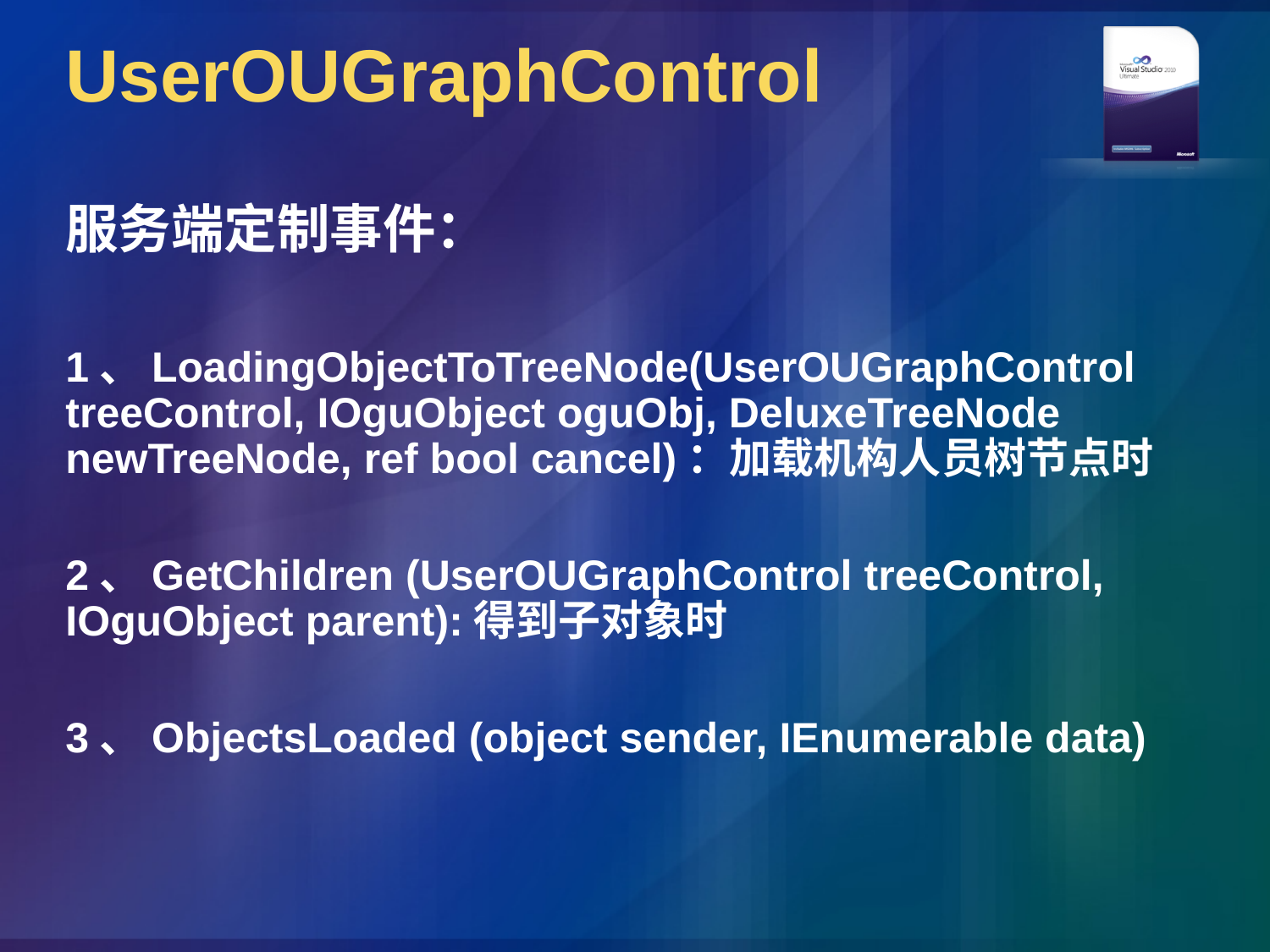

# UserOUGraphControl
服务端定制事件：

1、LoadingObjectToTreeNode(UserOUGraphControl treeControl, IOguObject oguObj, DeluxeTreeNode newTreeNode, ref bool cancel)：加载机构人员树节点时

2、GetChildren (UserOUGraphControl treeControl, IOguObject parent):得到子对象时

3、ObjectsLoaded (object sender, IEnumerable data)